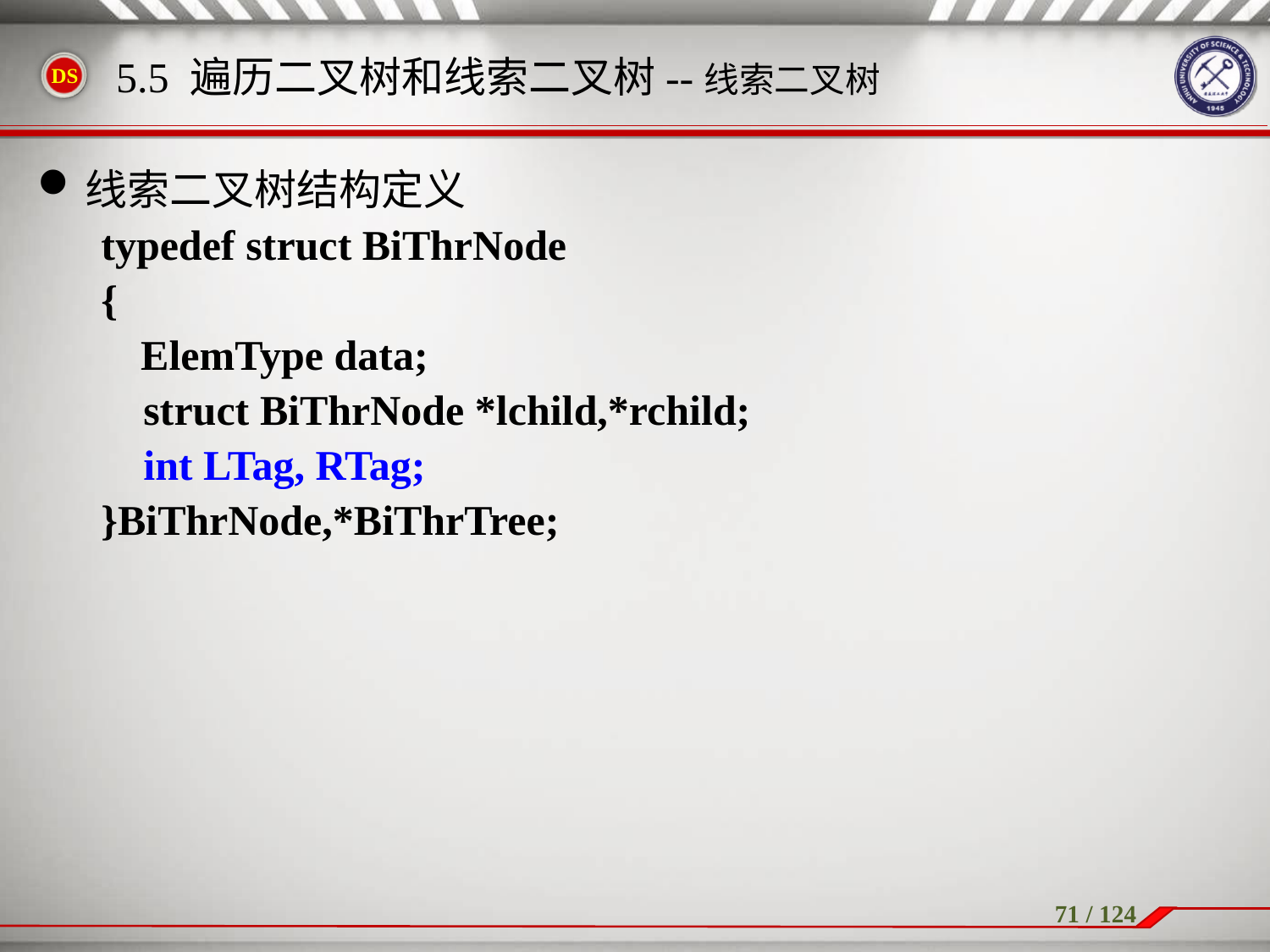

线索二叉树结构定义
typedef struct BiThrNode
{
	ElemType data;
    struct BiThrNode *lchild,*rchild;
    int LTag, RTag;
}BiThrNode,*BiThrTree;

5.5 遍历二叉树和线索二叉树--线索二叉树